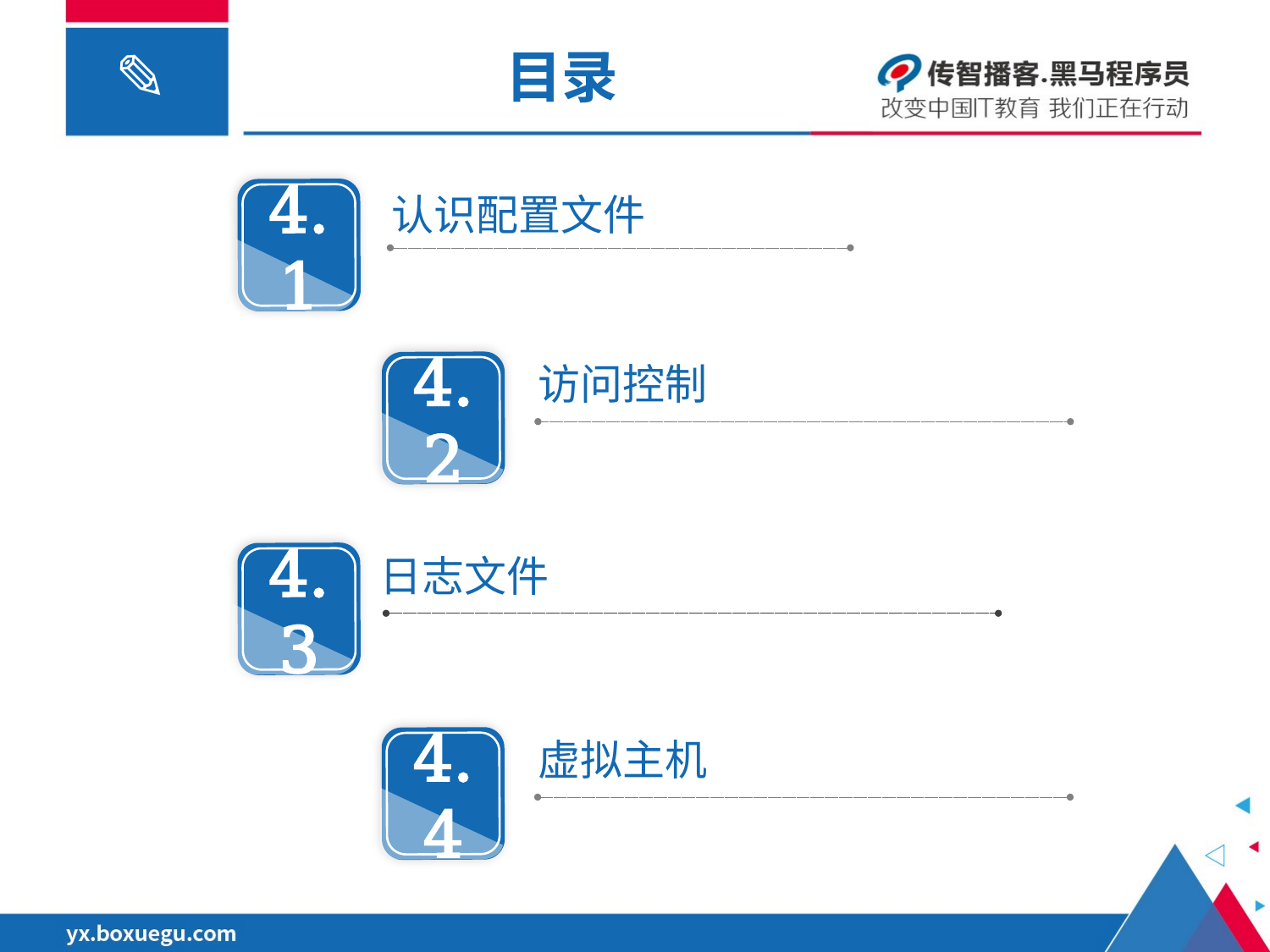

# 目录
4.1

认识配置文件
4.2

访问控制
4.3

日志文件
4.4

虚拟主机